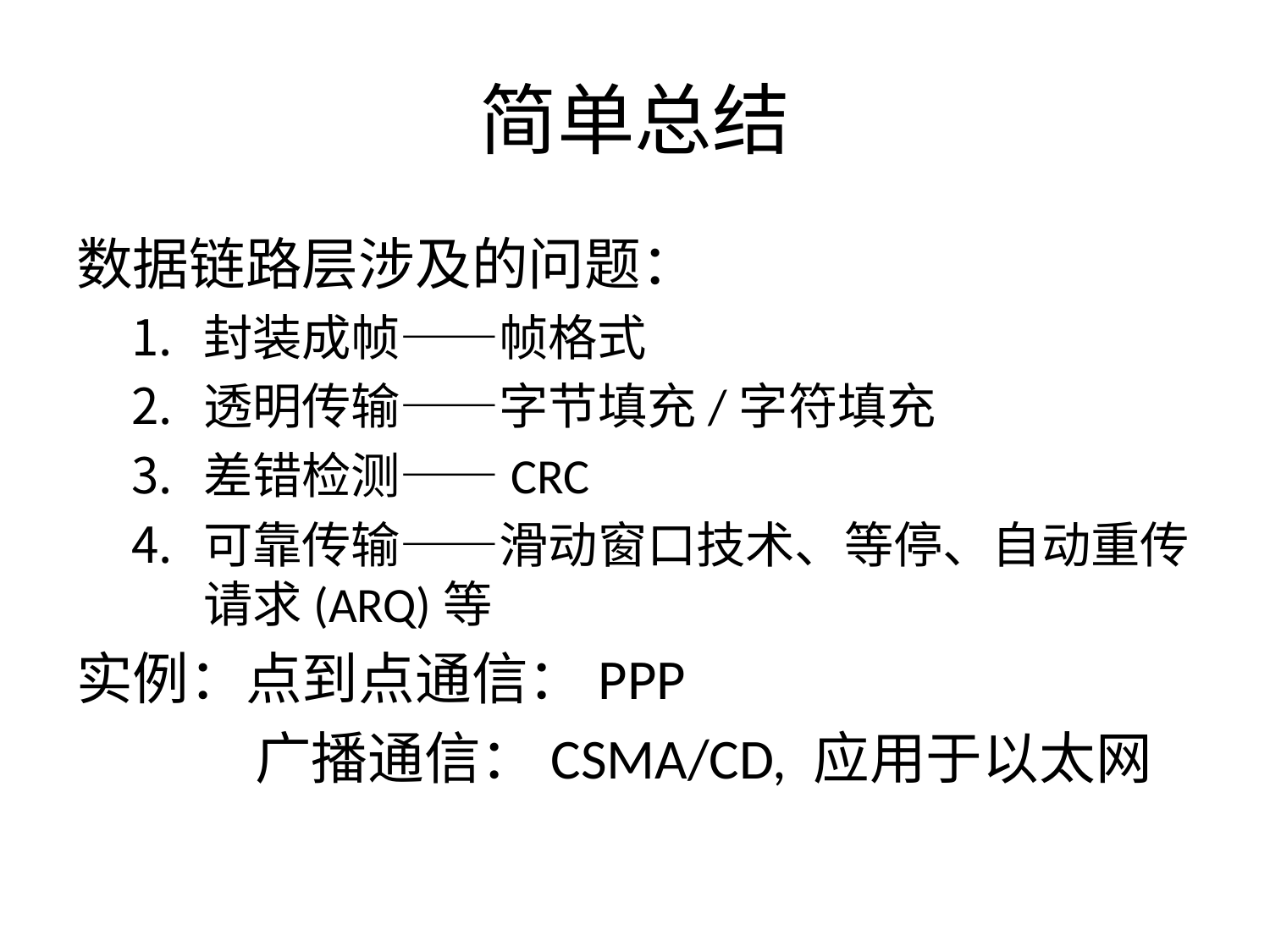

# 简单总结
数据链路层涉及的问题：
封装成帧——帧格式
透明传输——字节填充/字符填充
差错检测——CRC
可靠传输——滑动窗口技术、等停、自动重传请求(ARQ)等
实例：点到点通信：PPP
             广播通信：CSMA/CD, 应用于以太网